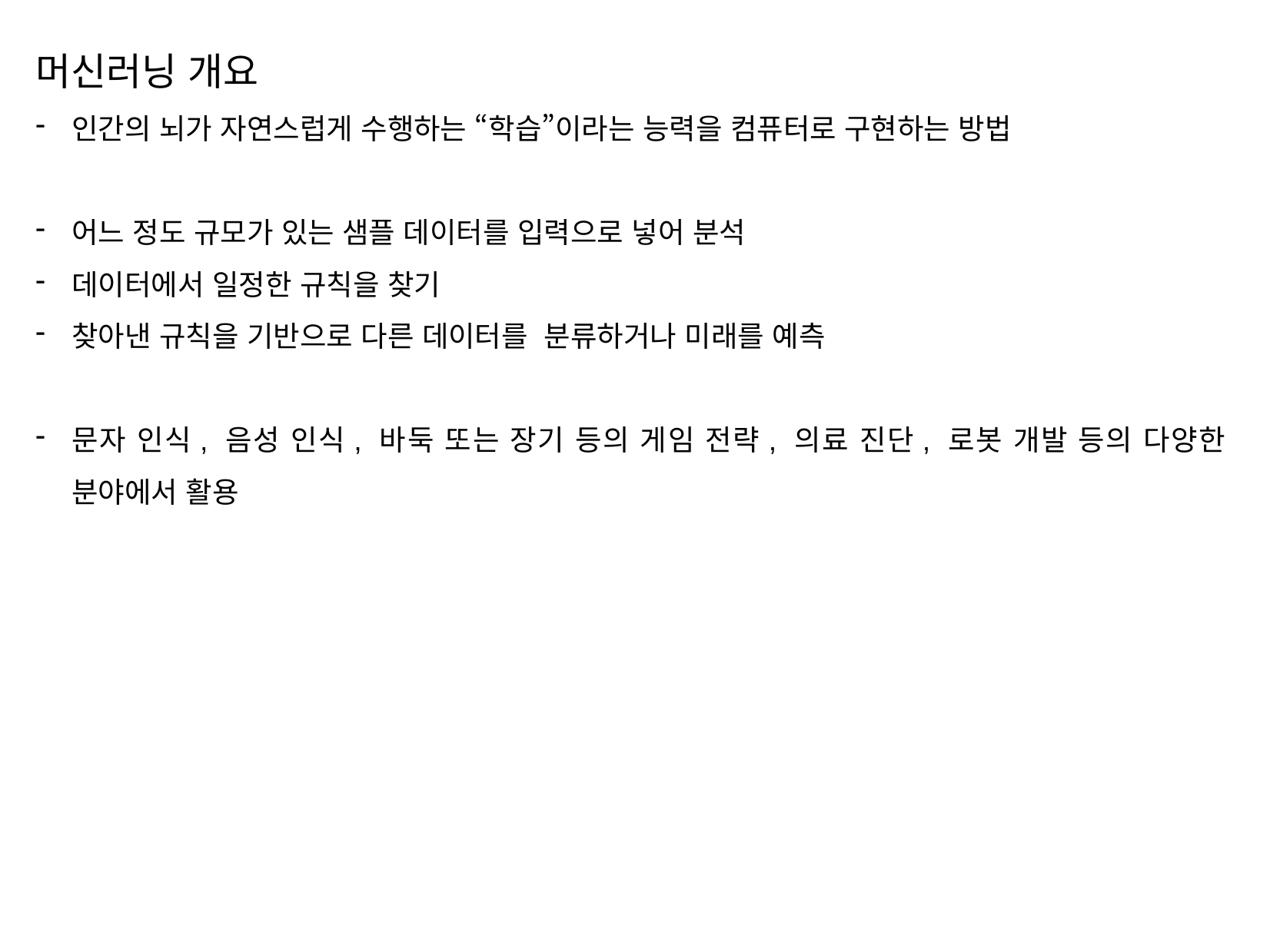

머신러닝 개요
인간의 뇌가 자연스럽게 수행하는 “학습”이라는 능력을 컴퓨터로 구현하는 방법

어느 정도 규모가 있는 샘플 데이터를 입력으로 넣어 분석
데이터에서 일정한 규칙을 찾기
찾아낸 규칙을 기반으로 다른 데이터를  분류하거나 미래를 예측

문자 인식, 음성 인식, 바둑 또는 장기 등의 게임 전략, 의료 진단, 로봇 개발 등의 다양한  분야에서 활용